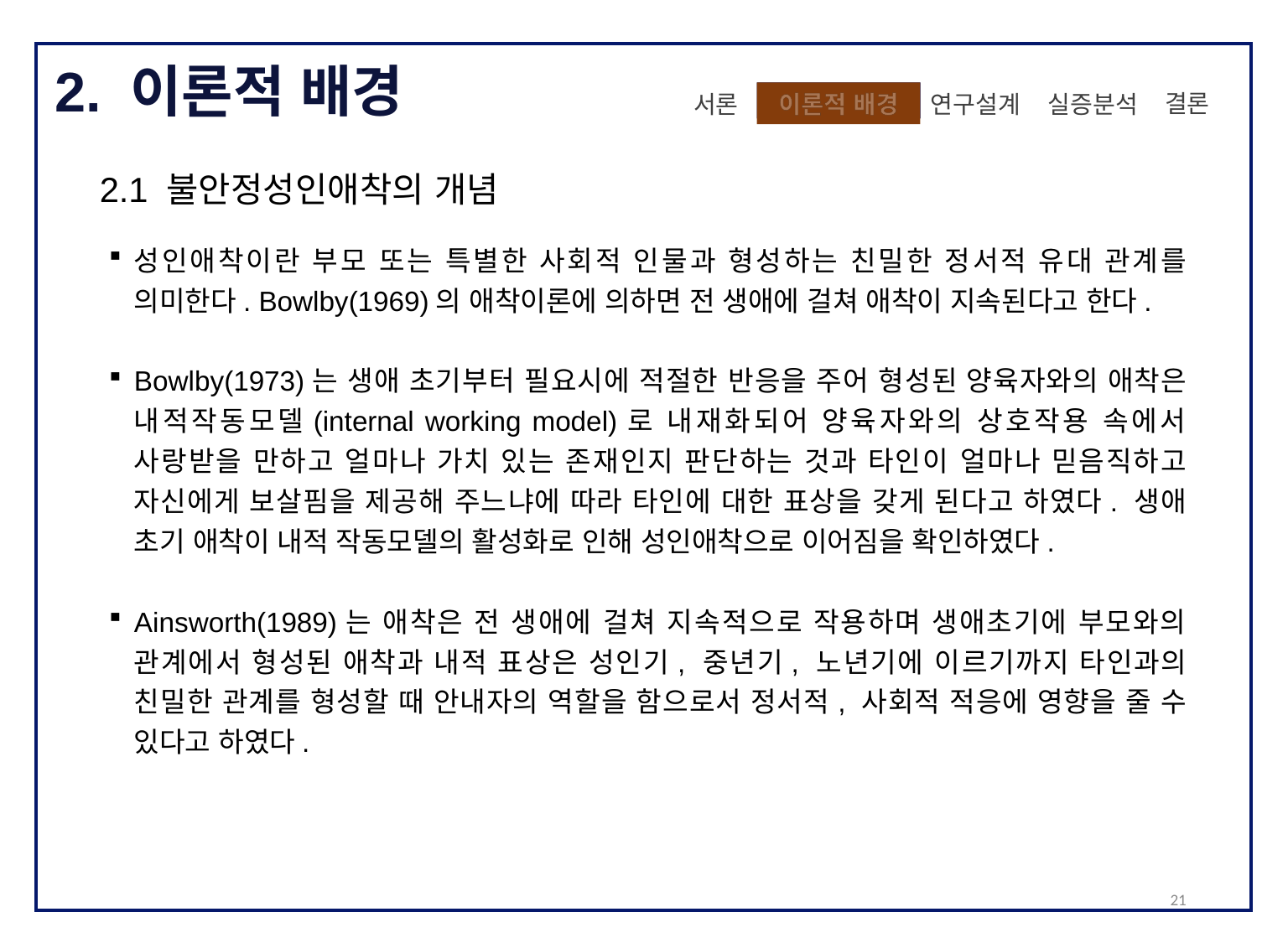

2. 이론적 배경
 결론
실증분석
이론적 배경

 연구설계
서론
2.1 불안정성인애착의 개념
성인애착이란 부모 또는 특별한 사회적 인물과 형성하는 친밀한 정서적 유대 관계를 의미한다. Bowlby(1969)의 애착이론에 의하면 전 생애에 걸쳐 애착이 지속된다고 한다.

Bowlby(1973)는 생애 초기부터 필요시에 적절한 반응을 주어 형성된 양육자와의 애착은 내적작동모델(internal working model)로 내재화되어 양육자와의 상호작용 속에서 사랑받을 만하고 얼마나 가치 있는 존재인지 판단하는 것과 타인이 얼마나 믿음직하고 자신에게 보살핌을 제공해 주느냐에 따라 타인에 대한 표상을 갖게 된다고 하였다. 생애 초기 애착이 내적 작동모델의 활성화로 인해 성인애착으로 이어짐을 확인하였다.

Ainsworth(1989)는 애착은 전 생애에 걸쳐 지속적으로 작용하며 생애초기에 부모와의 관계에서 형성된 애착과 내적 표상은 성인기, 중년기, 노년기에 이르기까지 타인과의 친밀한 관계를 형성할 때 안내자의 역할을 함으로서 정서적, 사회적 적응에 영향을 줄 수 있다고 하였다.

21